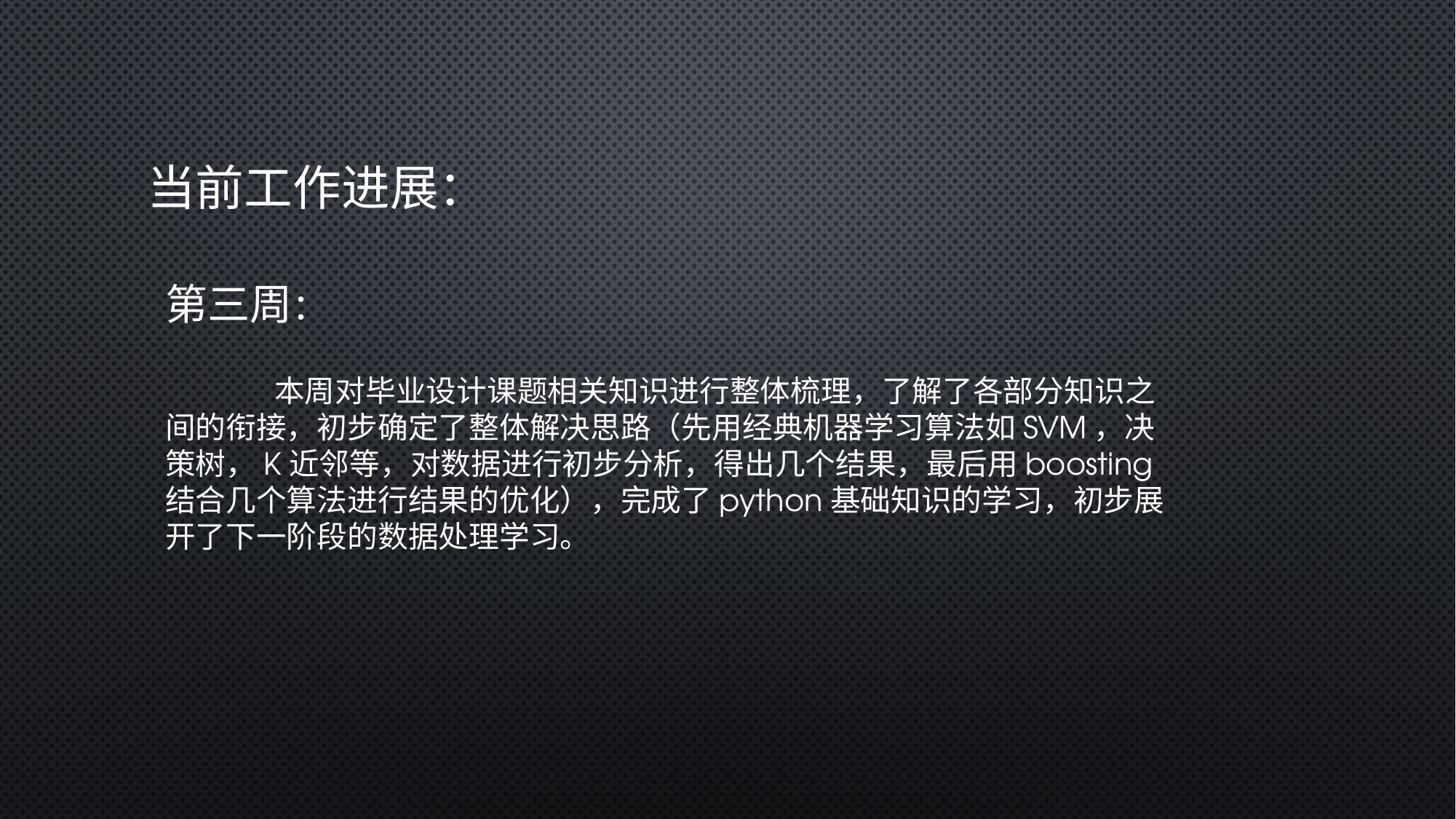

# 当前工作进展：
第三周：

	本周对毕业设计课题相关知识进行整体梳理，了解了各部分知识之间的衔接，初步确定了整体解决思路（先用经典机器学习算法如SVM，决策树，K近邻等，对数据进行初步分析，得出几个结果，最后用boosting结合几个算法进行结果的优化），完成了python基础知识的学习，初步展开了下一阶段的数据处理学习。